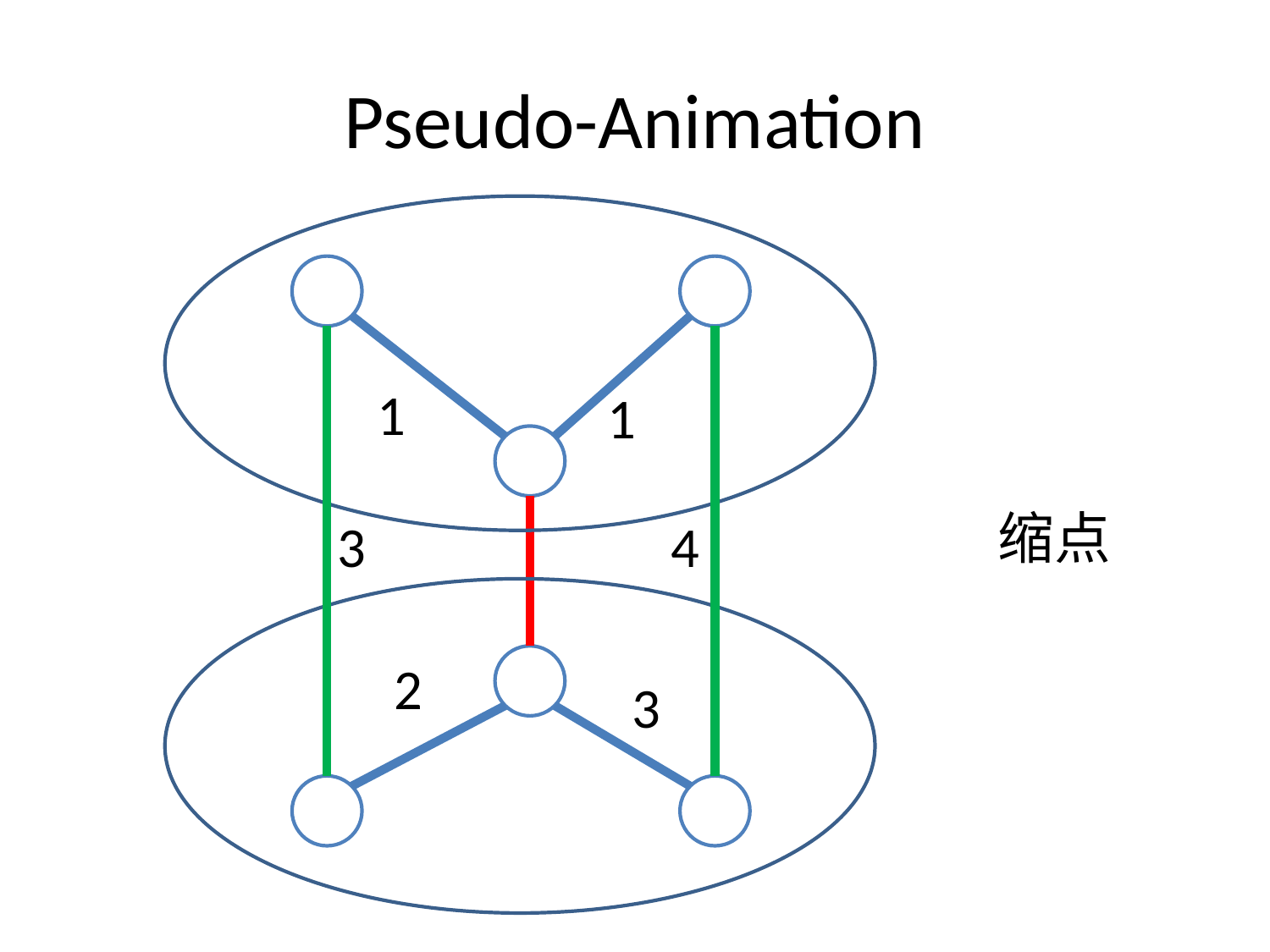

# Pseudo-Animation

1
1

缩点
4
3

2
3